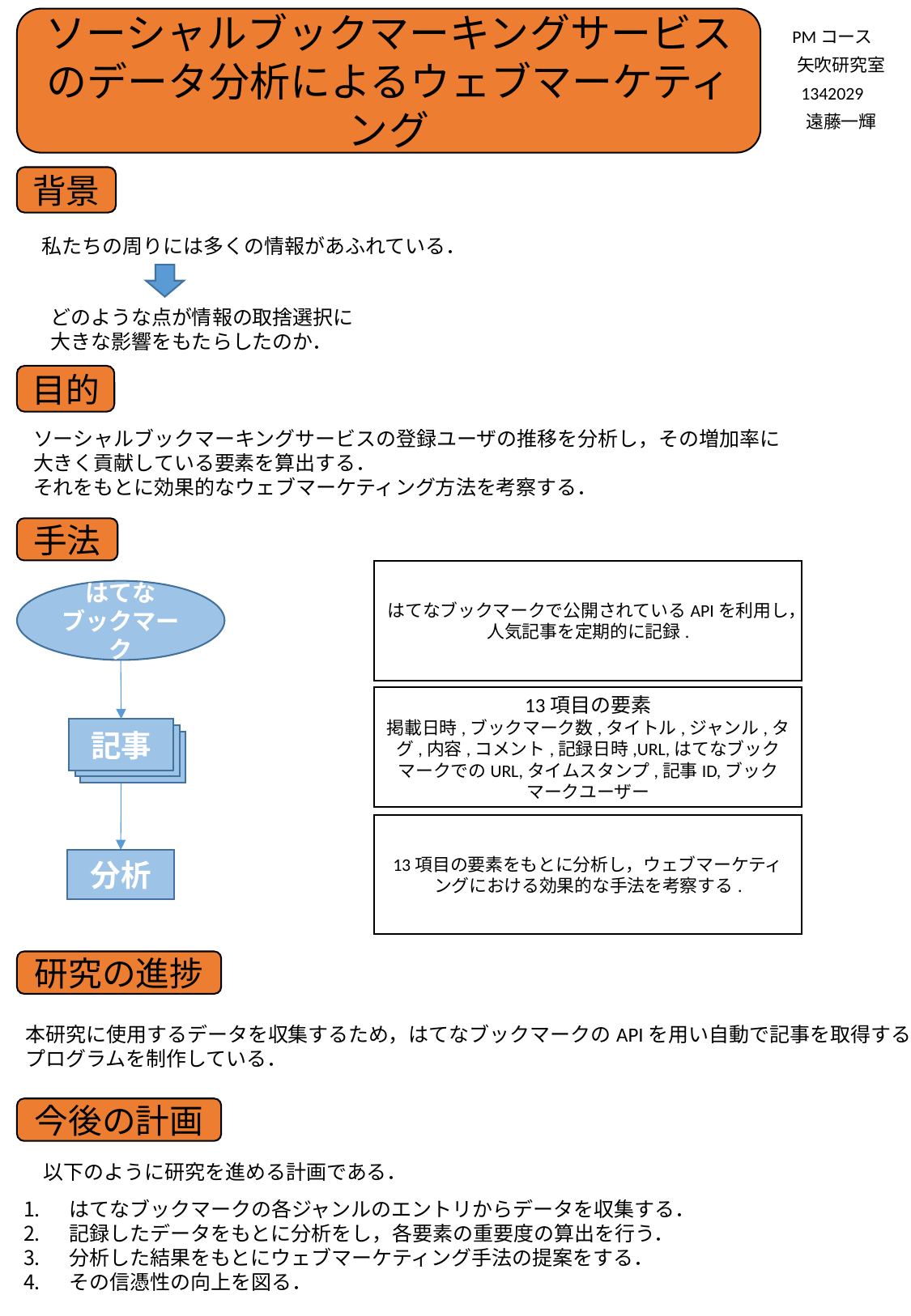

ソーシャルブックマーキングサービスのデータ分析によるウェブマーケティング
PMコース
　矢吹研究室
　1342029
　遠藤一輝
背景
私たちの周りには多くの情報があふれている．

どのような点が情報の取捨選択に
大きな影響をもたらしたのか．
目的
ソーシャルブックマーキングサービスの登録ユーザの推移を分析し，その増加率に
大きく貢献している要素を算出する．
それをもとに効果的なウェブマーケティング方法を考察する．
手法

はてなブックマークで公開されているAPIを利用し，
人気記事を定期的に記録.
はてな
ブックマーク
13項目の要素
掲載日時,ブックマーク数,タイトル,ジャンル,タグ,内容,コメント,記録日時,URL,はてなブックマークでのURL,タイムスタンプ,記事ID,ブックマークユーザー
記事

13項目の要素をもとに分析し，ウェブマーケティングにおける効果的な手法を考察する.
分析
研究の進捗
本研究に使用するデータを収集するため，はてなブックマークのAPIを用い自動で記事を取得する
プログラムを制作している．
今後の計画
以下のように研究を進める計画である．
はてなブックマークの各ジャンルのエントリからデータを収集する．
記録したデータをもとに分析をし，各要素の重要度の算出を行う．
分析した結果をもとにウェブマーケティング手法の提案をする．
その信憑性の向上を図る．